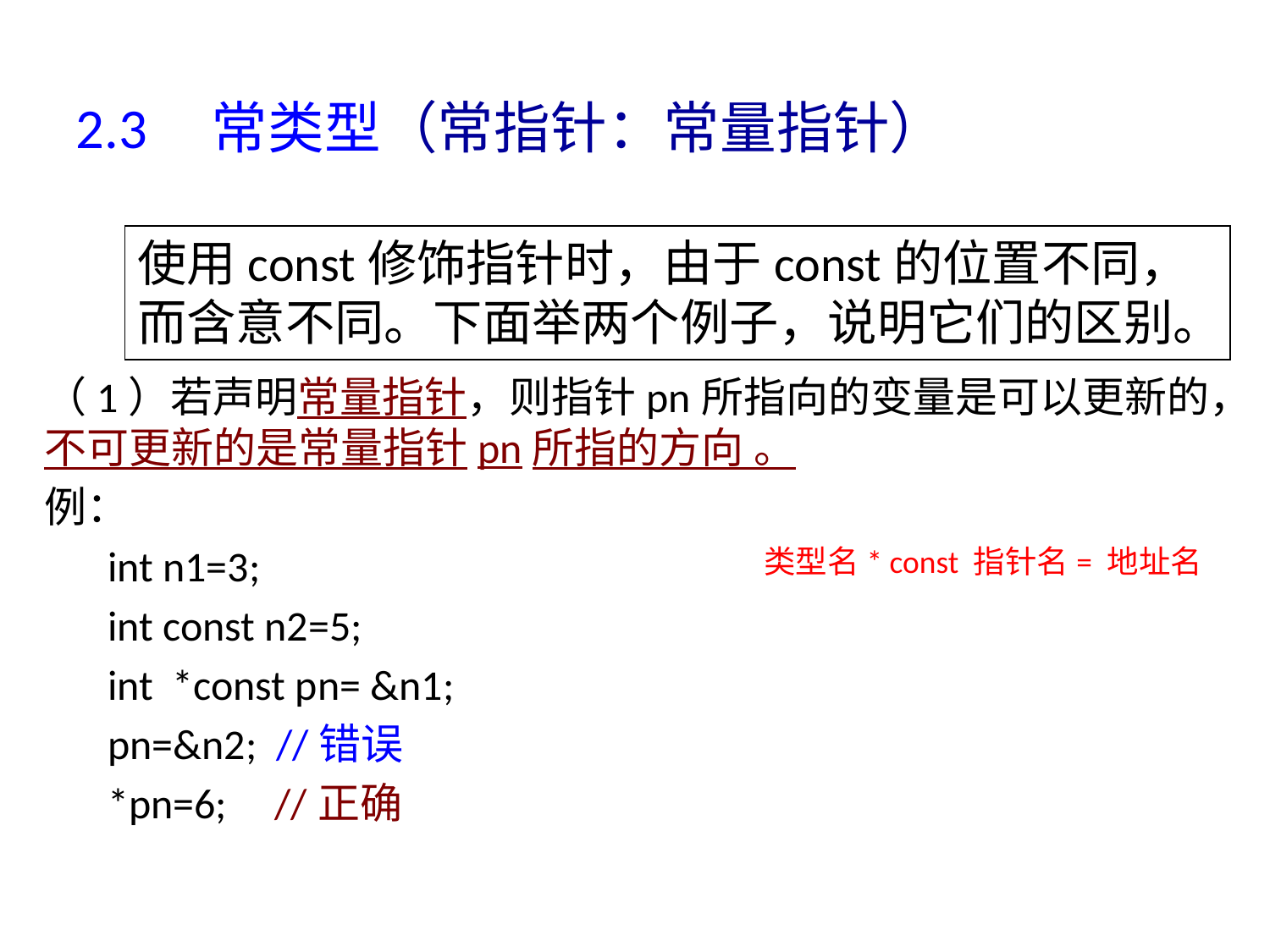

2.3    常类型（常指针：常量指针）
使用const修饰指针时，由于const的位置不同，而含意不同。下面举两个例子，说明它们的区别。
（1）若声明常量指针，则指针pn所指向的变量是可以更新的，不可更新的是常量指针pn所指的方向 。
例：
int n1=3;
int const n2=5;
int  *const pn= &n1;
pn=&n2;  //错误
*pn=6;     //正确
类型名* const 指针名= 地址名